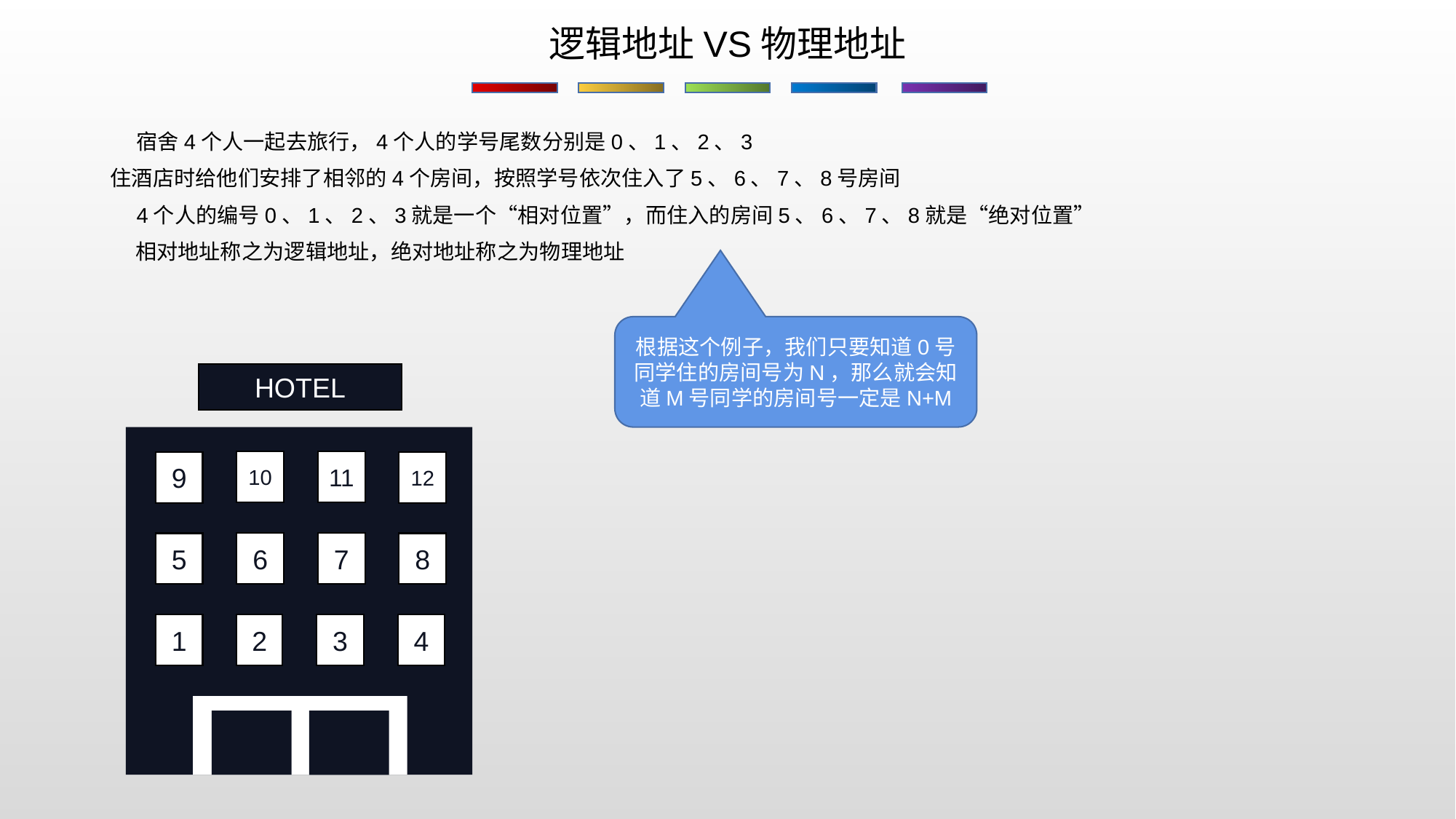

逻辑地址VS物理地址

宿舍4个人一起去旅行，4个人的学号尾数分别是0、1、2、3
住酒店时给他们安排了相邻的4个房间，按照学号依次住入了5、6、7、8号房间
4个人的编号0、1、2、3就是一个“相对位置”，而住入的房间5、6、7、8就是“绝对位置”
相对地址称之为逻辑地址，绝对地址称之为物理地址
根据这个例子，我们只要知道0号同学住的房间号为N，那么就会知道M号同学的房间号一定是N+M
HOTEL

10
11
9
12
6
7
5
8
2
3
1
4